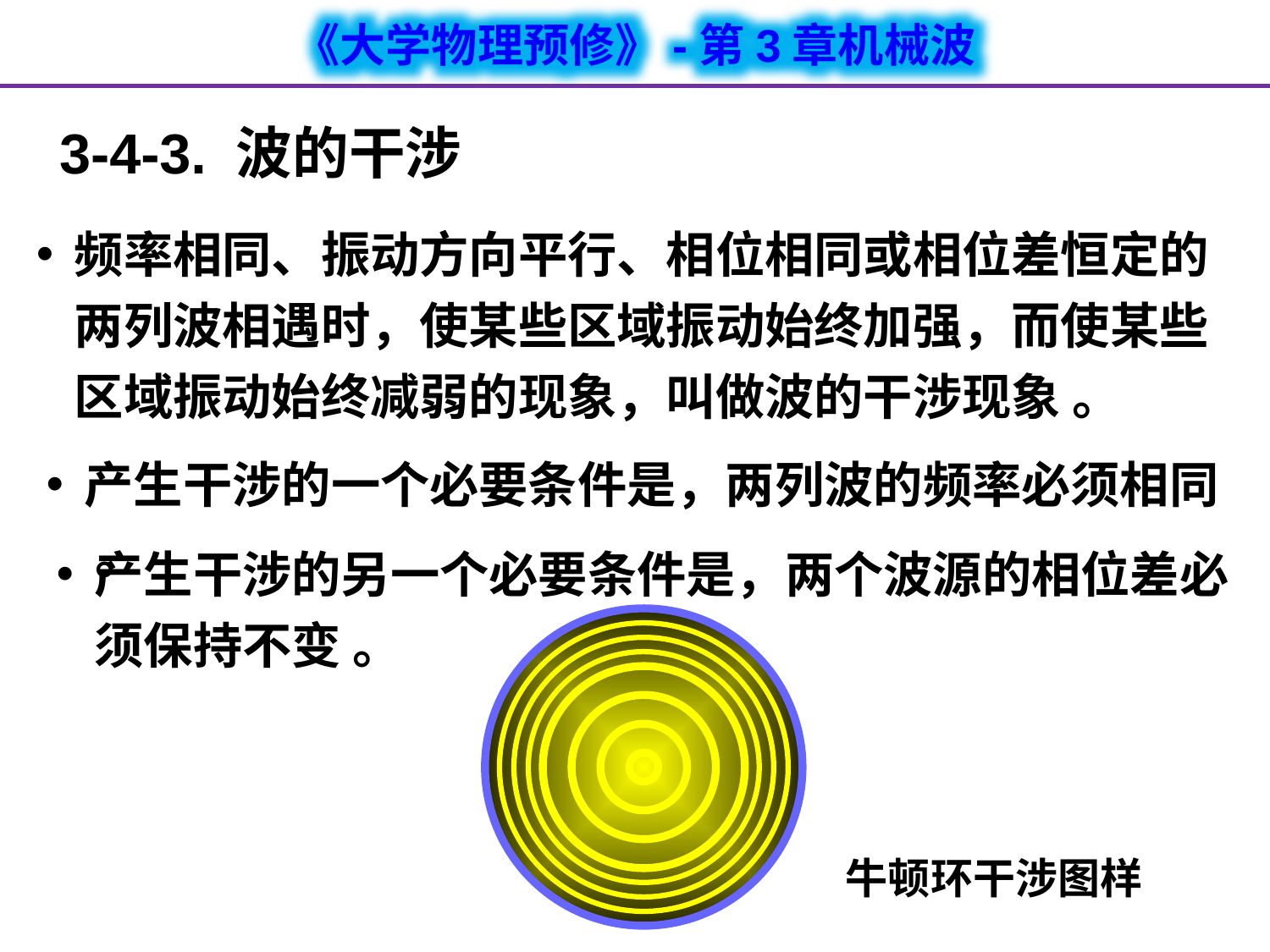

3-4-3. 波的干涉
频率相同、振动方向平行、相位相同或相位差恒定的两列波相遇时，使某些区域振动始终加强，而使某些区域振动始终减弱的现象，叫做波的干涉现象 。
产生干涉的一个必要条件是，两列波的频率必须相同 。
产生干涉的另一个必要条件是，两个波源的相位差必须保持不变 。

牛顿环干涉图样